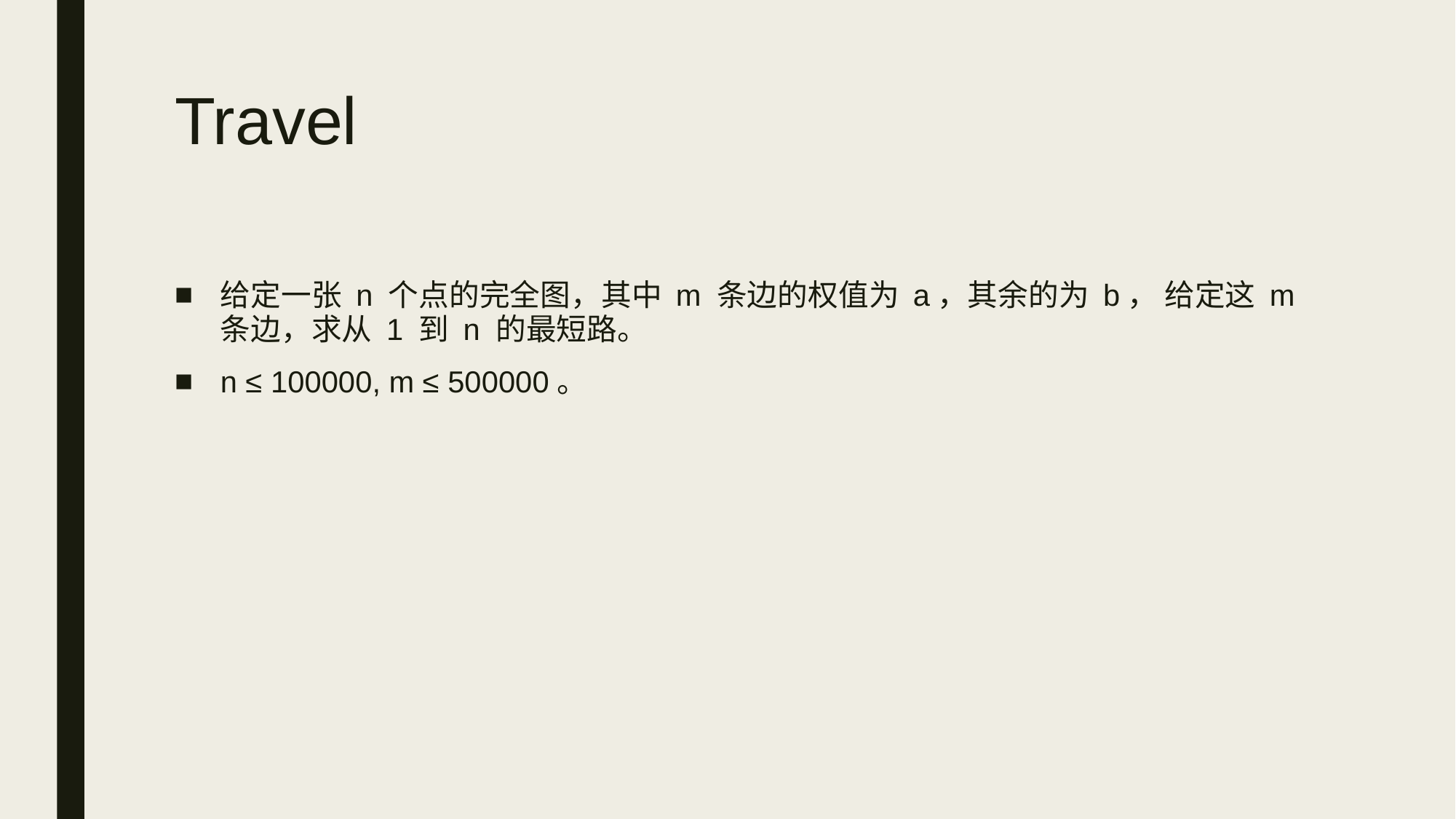

# Travel
给定一张 n 个点的完全图，其中 m 条边的权值为 a，其余的为 b， 给定这 m 条边，求从 1 到 n 的最短路。
n ≤ 100000, m ≤ 500000。